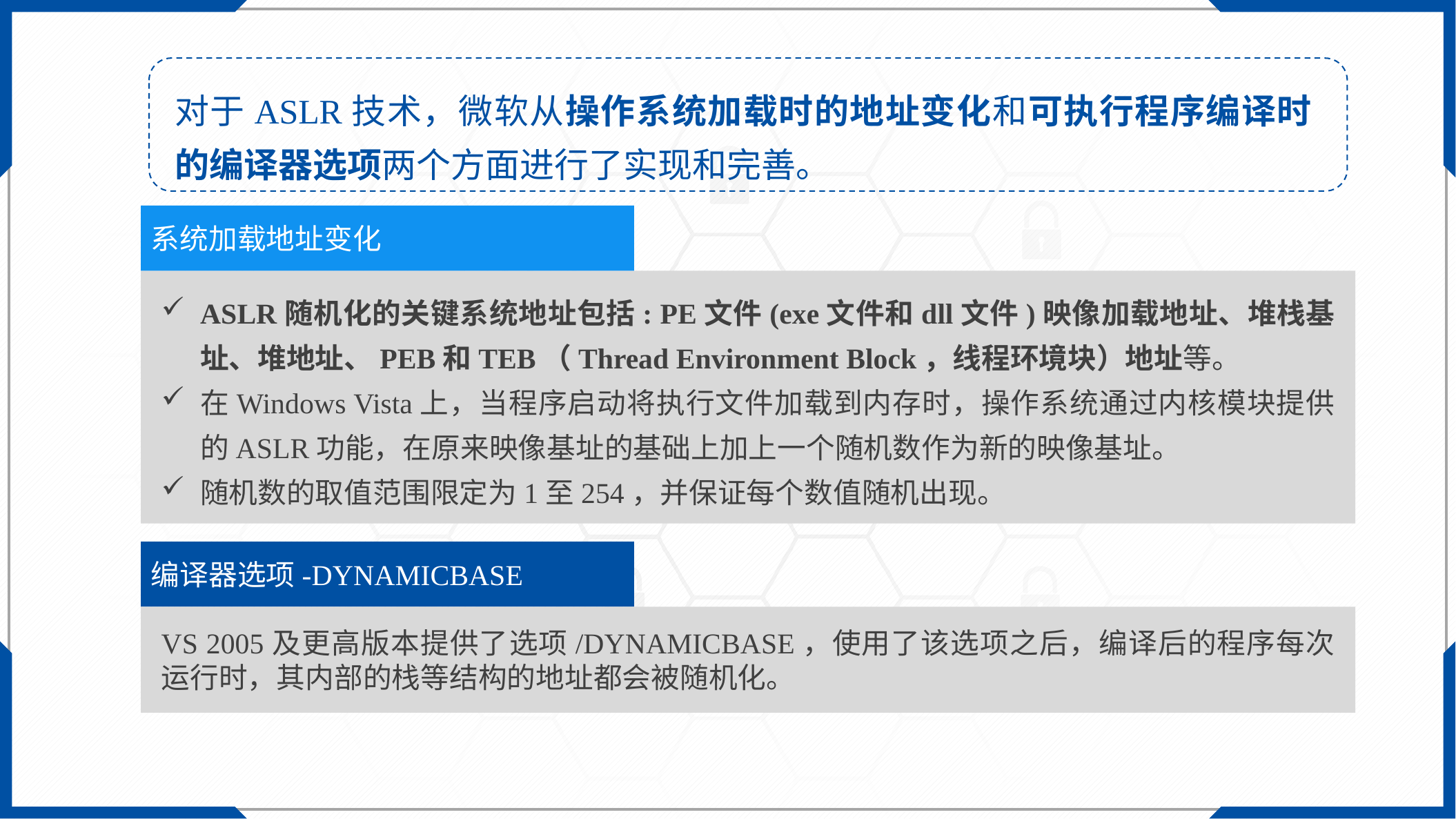

对于ASLR技术，微软从操作系统加载时的地址变化和可执行程序编译时的编译器选项两个方面进行了实现和完善。
系统加载地址变化
ASLR随机化的关键系统地址包括: PE文件(exe文件和dll文件)映像加载地址、堆栈基址、堆地址、PEB和TEB（Thread Environment Block，线程环境块）地址等。
在Windows Vista上，当程序启动将执行文件加载到内存时，操作系统通过内核模块提供的ASLR功能，在原来映像基址的基础上加上一个随机数作为新的映像基址。
随机数的取值范围限定为1至254，并保证每个数值随机出现。
编译器选项-DYNAMICBASE
VS 2005及更高版本提供了选项/DYNAMICBASE，使用了该选项之后，编译后的程序每次运行时，其内部的栈等结构的地址都会被随机化。